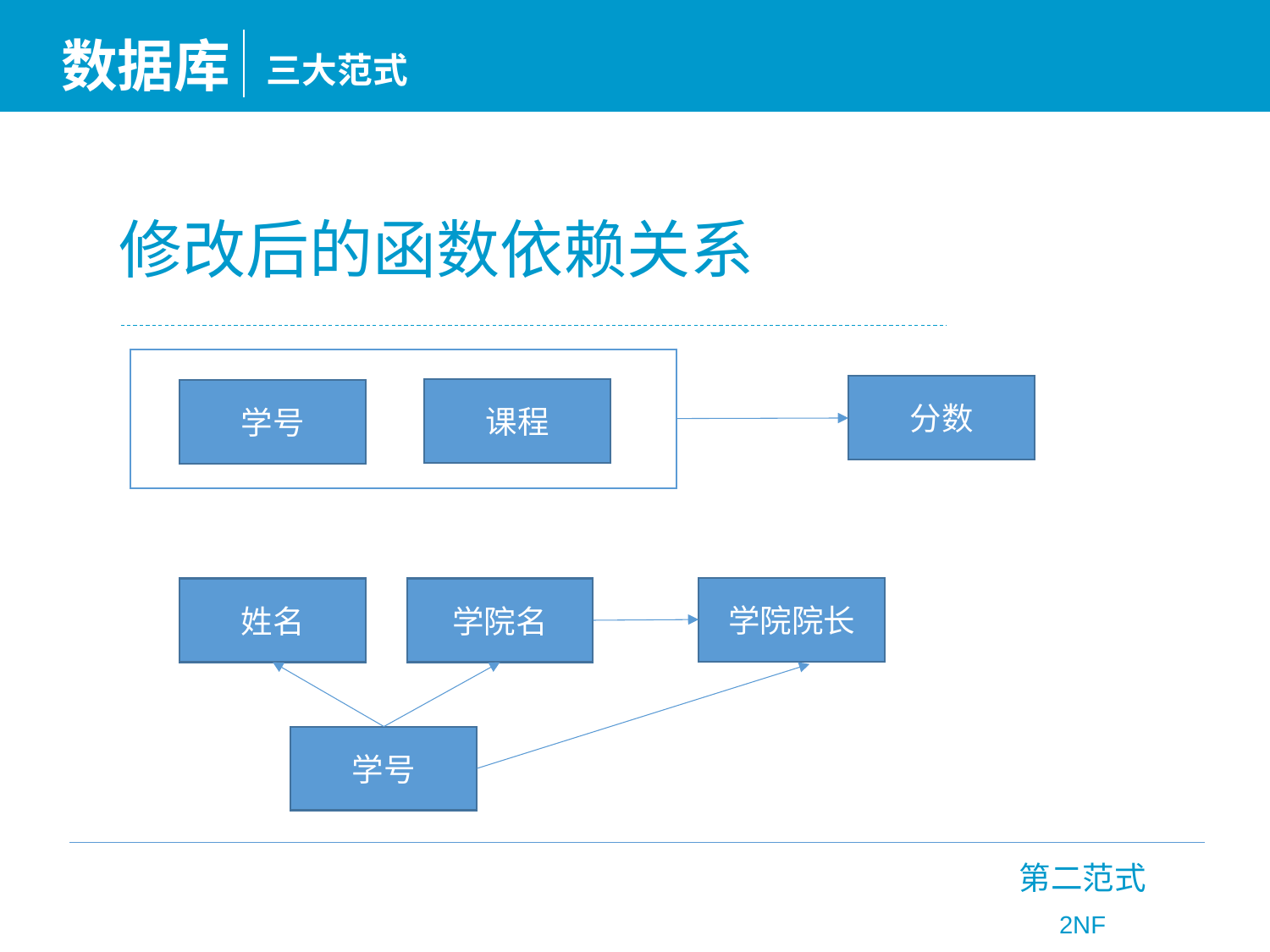

数据库
三大范式
修改后的函数依赖关系

分数
课程
学号
学院院长
姓名
学院名
学号
第二范式
2NF